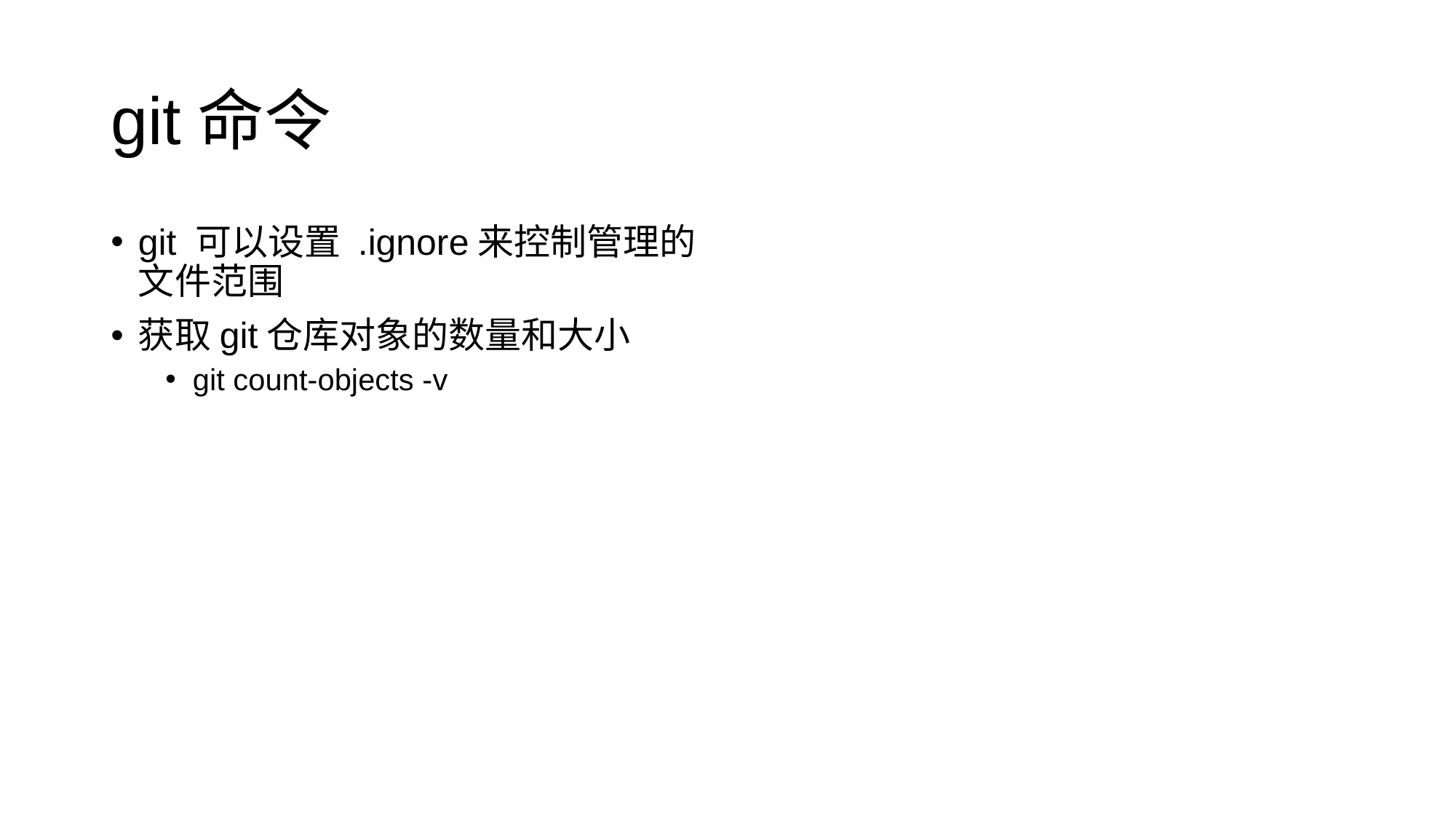

# git命令
git 可以设置 .ignore来控制管理的文件范围
获取git仓库对象的数量和大小
git count-objects -v